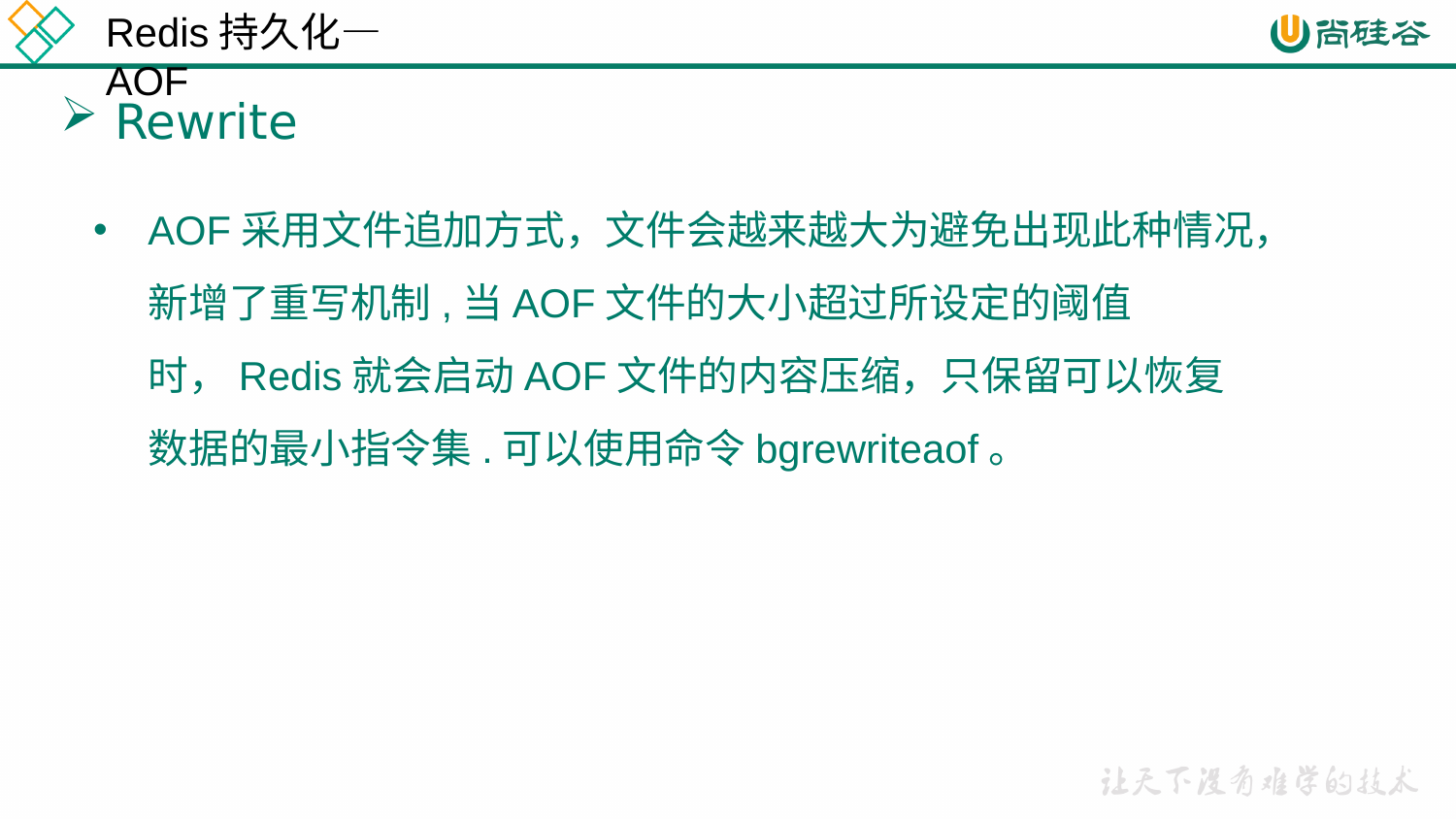

Redis持久化—AOF
Rewrite
AOF采用文件追加方式，文件会越来越大为避免出现此种情况，新增了重写机制,当AOF文件的大小超过所设定的阈值时，Redis就会启动AOF文件的内容压缩，只保留可以恢复数据的最小指令集.可以使用命令bgrewriteaof。